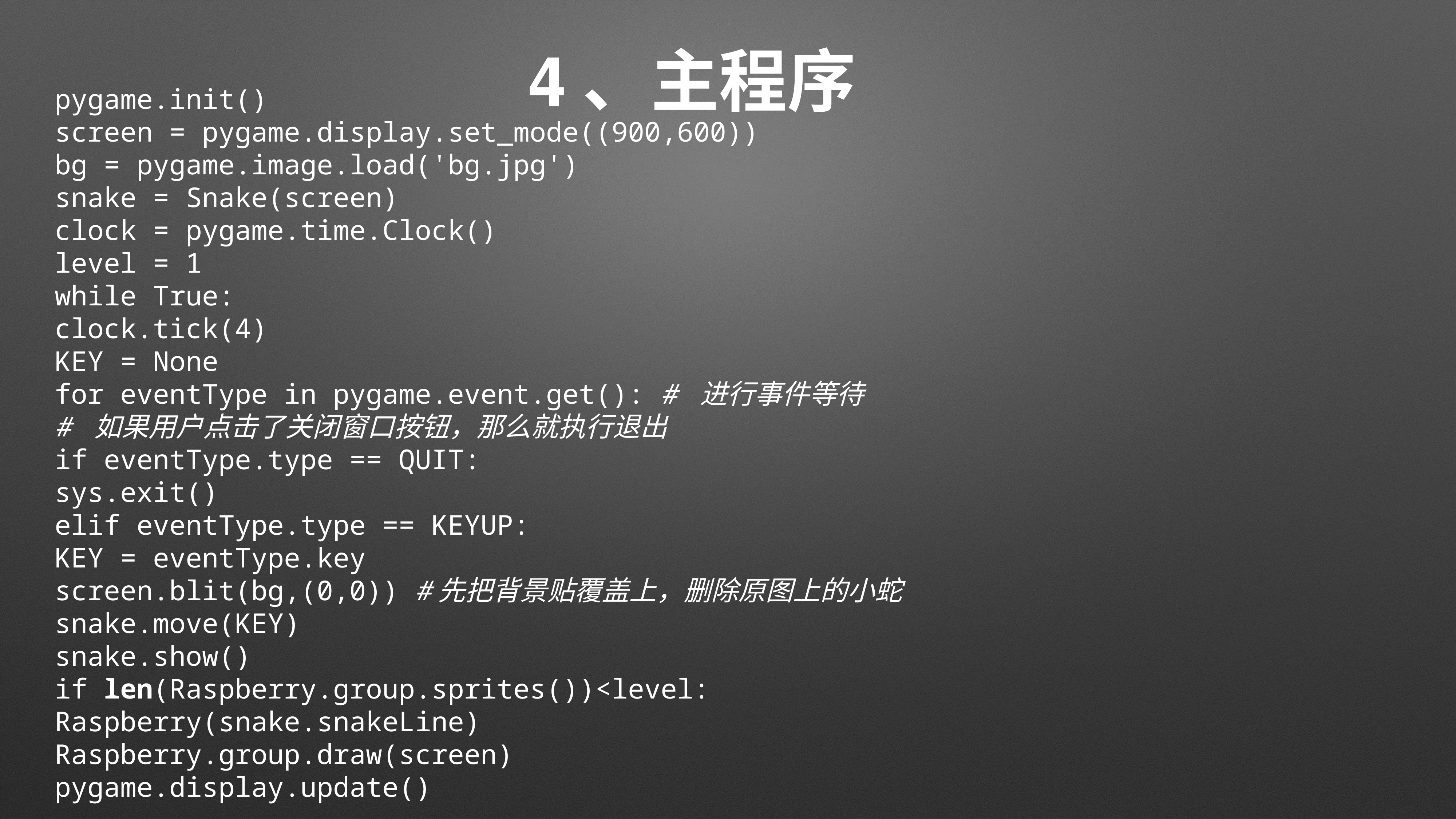

# 4、主程序
pygame.init()
screen = pygame.display.set_mode((900,600))
bg = pygame.image.load('bg.jpg')
snake = Snake(screen)
clock = pygame.time.Clock()
level = 1
while True:
clock.tick(4)
KEY = None
for eventType in pygame.event.get(): # 进行事件等待
# 如果用户点击了关闭窗口按钮，那么就执行退出
if eventType.type == QUIT:
sys.exit()
elif eventType.type == KEYUP:
KEY = eventType.key
screen.blit(bg,(0,0)) #先把背景贴覆盖上，删除原图上的小蛇
snake.move(KEY)
snake.show()
if len(Raspberry.group.sprites())<level:
Raspberry(snake.snakeLine)
Raspberry.group.draw(screen)
pygame.display.update()